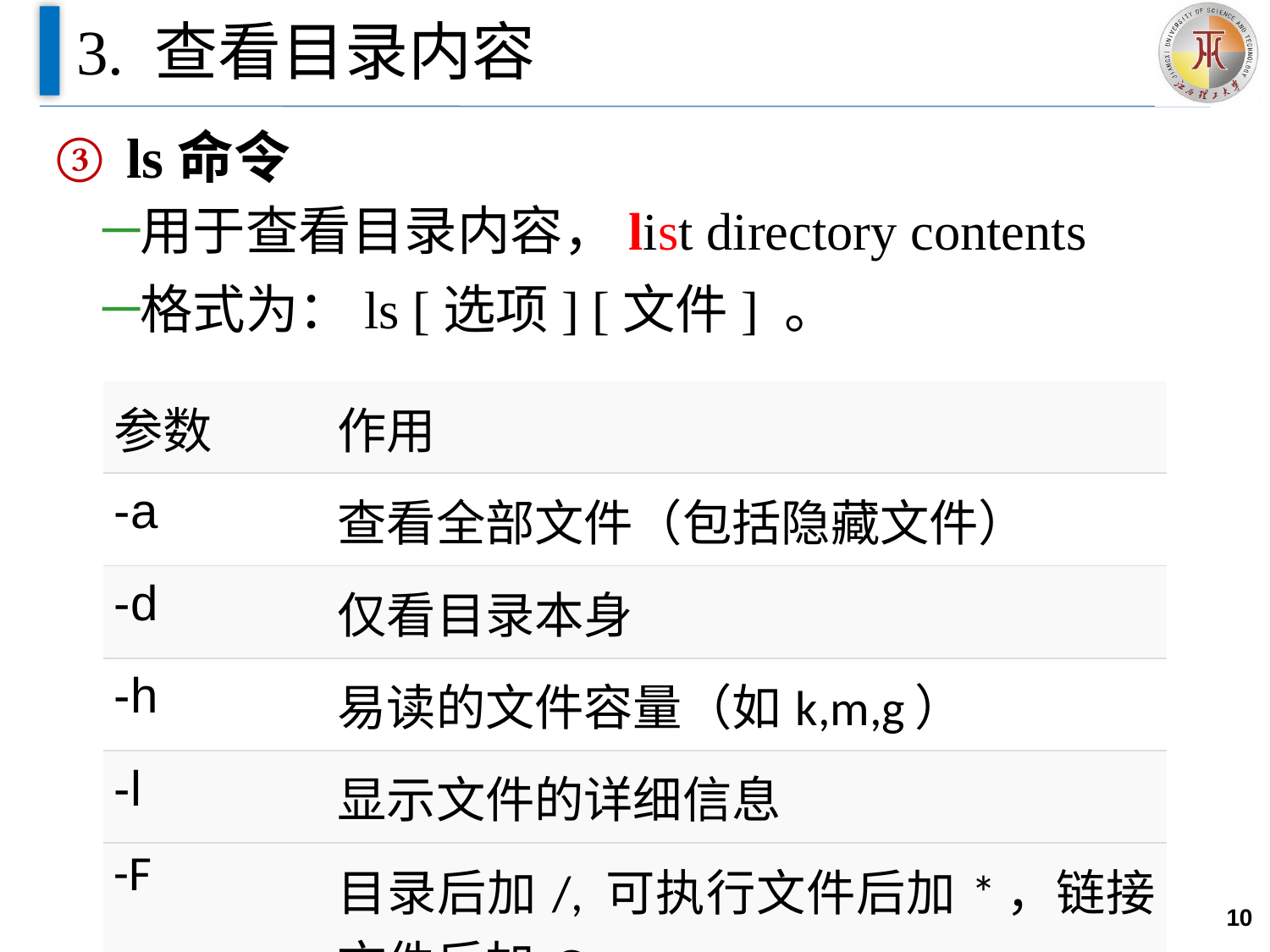

# 3. 查看目录内容
ls命令
用于查看目录内容，list directory contents
格式为：ls [选项] [文件] 。
| 参数 | 作用 |
| --- | --- |
| -a | 查看全部文件（包括隐藏文件） |
| -d | 仅看目录本身 |
| -h | 易读的文件容量（如k,m,g） |
| -l | 显示文件的详细信息 |
| -F | 目录后加/, 可执行文件后加\*，链接文件后加@ |
10